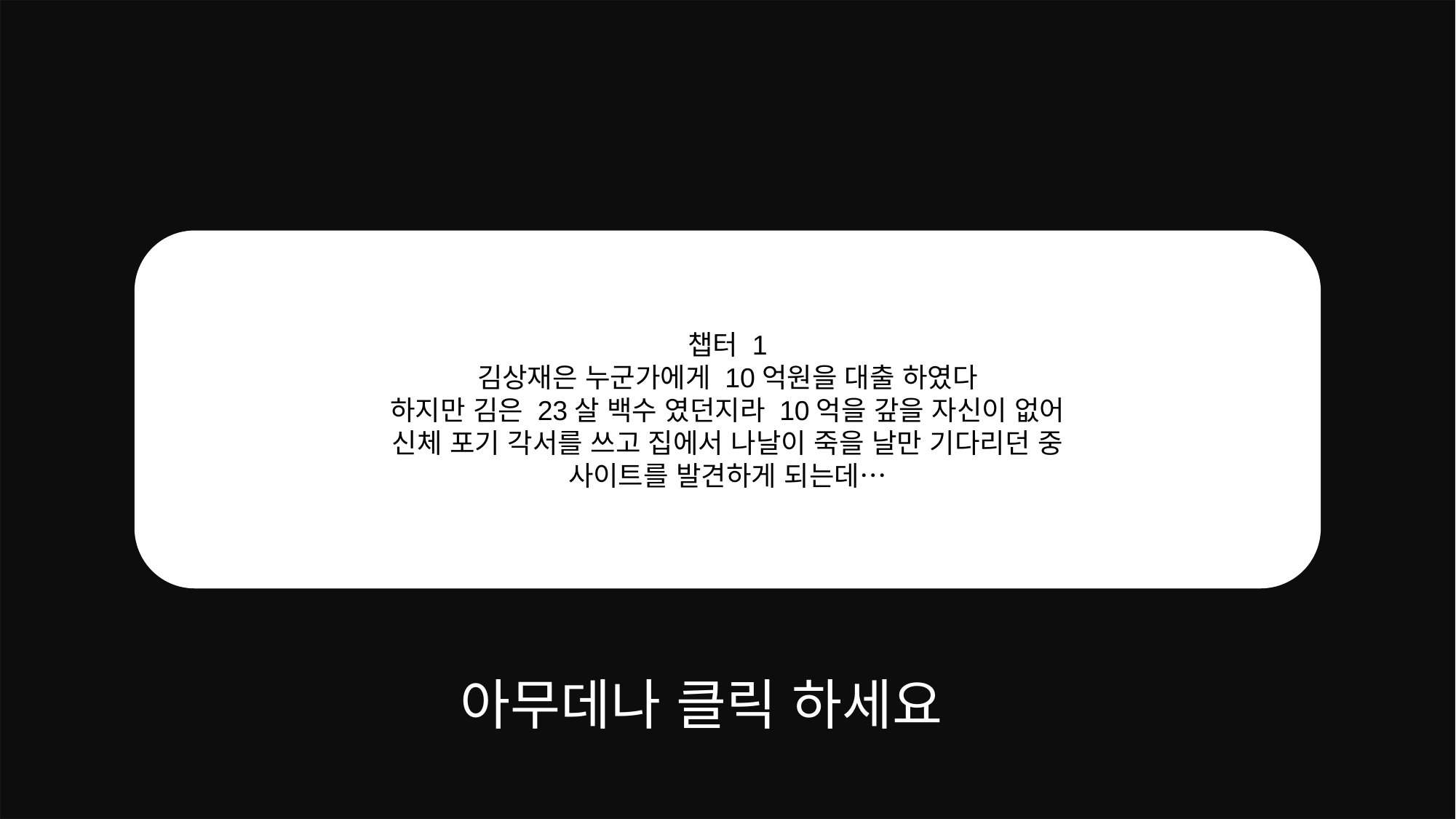

챕터 1
김상재은 누군가에게 10억원을 대출 하였다
하지만 김은 23살 백수 였던지라 10억을 갚을 자신이 없어
신체 포기 각서를 쓰고 집에서 나날이 죽을 날만 기다리던 중
사이트를 발견하게 되는데…
아무데나 클릭 하세요